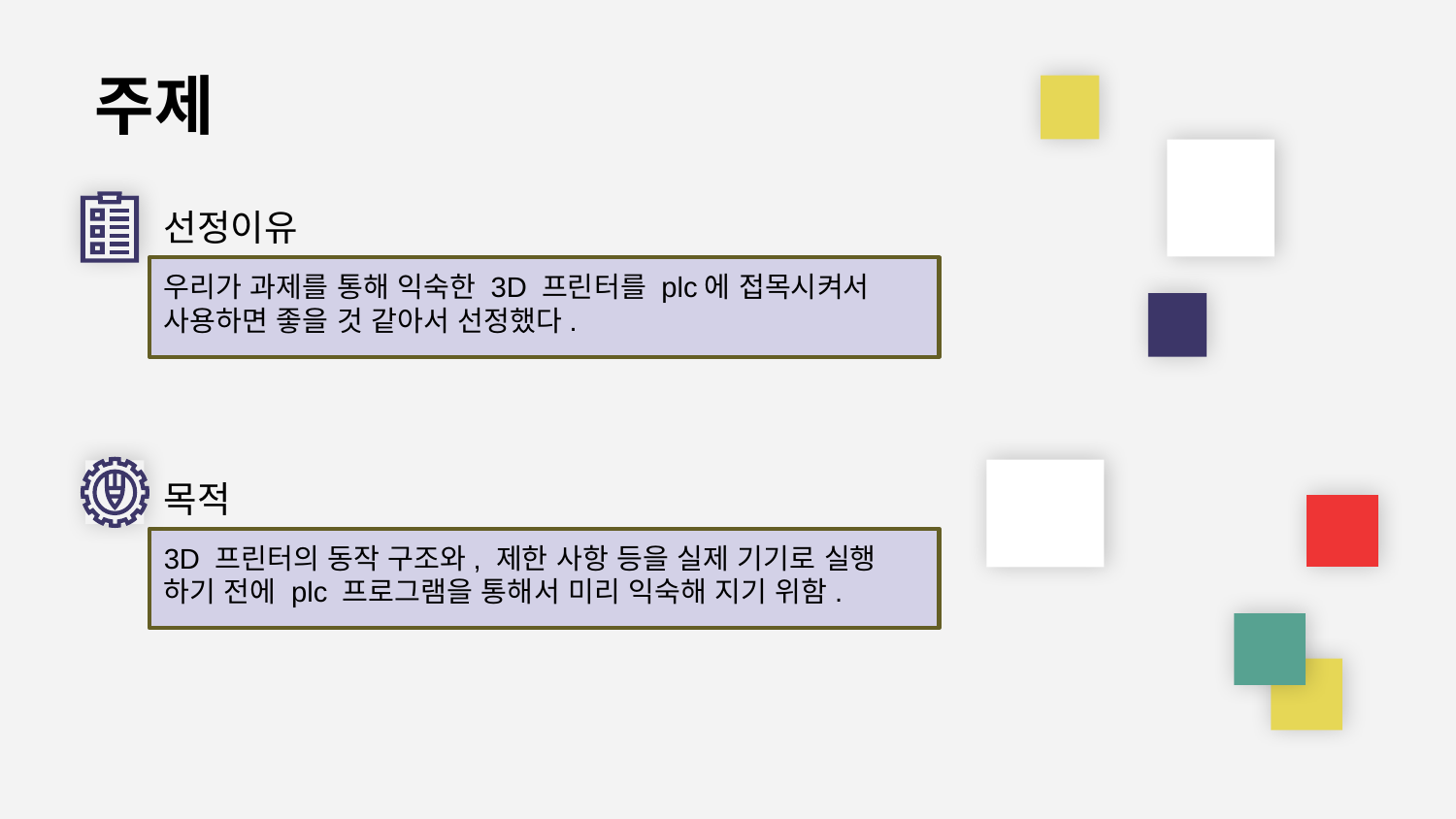

주제

선정이유

우리가 과제를 통해 익숙한 3D 프린터를 plc에 접목시켜서 사용하면 좋을 것 같아서 선정했다.

목적

3D 프린터의 동작 구조와, 제한 사항 등을 실제 기기로 실행 하기 전에 plc 프로그램을 통해서 미리 익숙해 지기 위함.